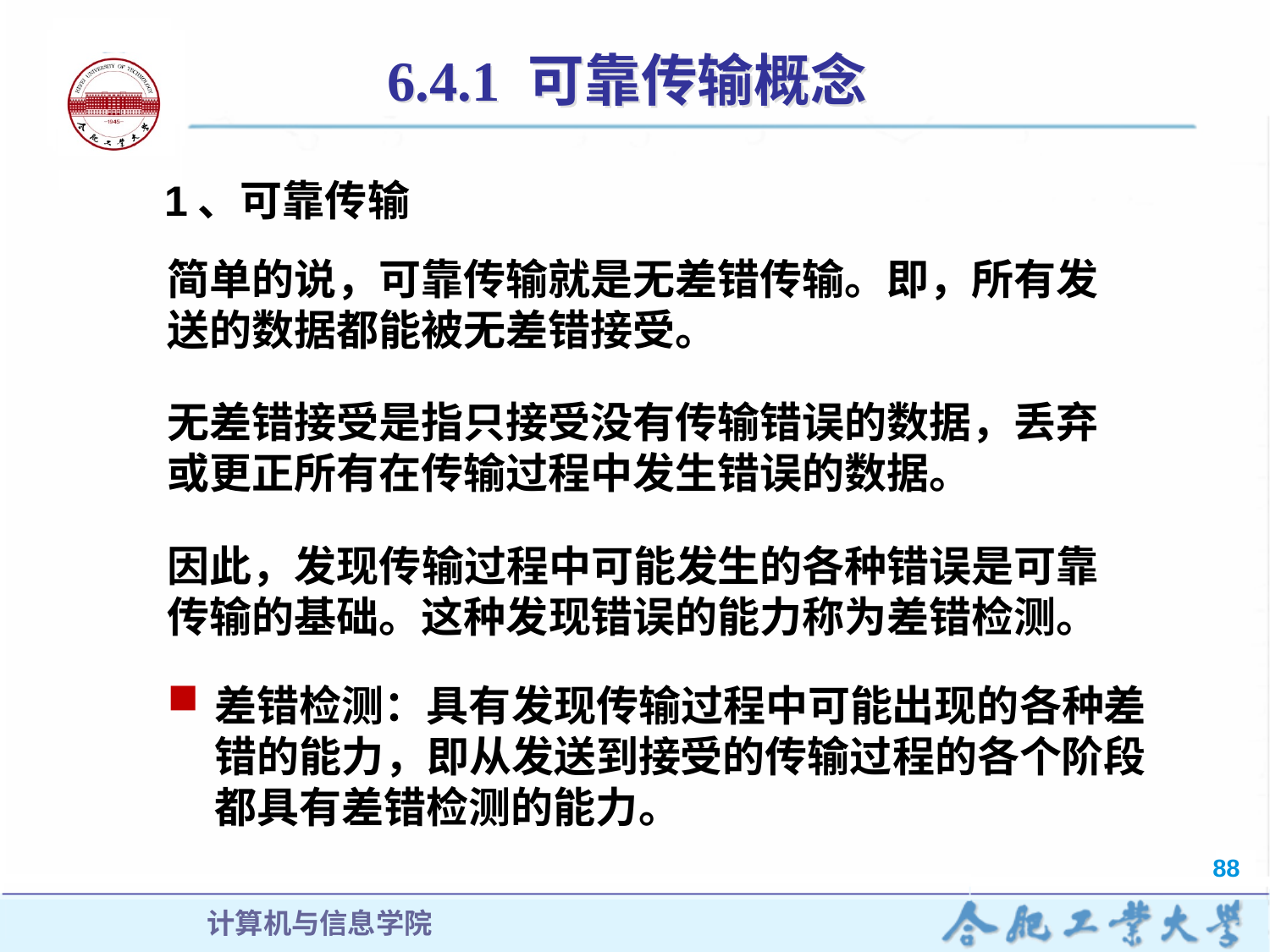

# 6.4.1 可靠传输概念
1、可靠传输
简单的说，可靠传输就是无差错传输。即，所有发送的数据都能被无差错接受。
无差错接受是指只接受没有传输错误的数据，丢弃或更正所有在传输过程中发生错误的数据。
因此，发现传输过程中可能发生的各种错误是可靠传输的基础。这种发现错误的能力称为差错检测。
差错检测：具有发现传输过程中可能出现的各种差错的能力，即从发送到接受的传输过程的各个阶段都具有差错检测的能力。